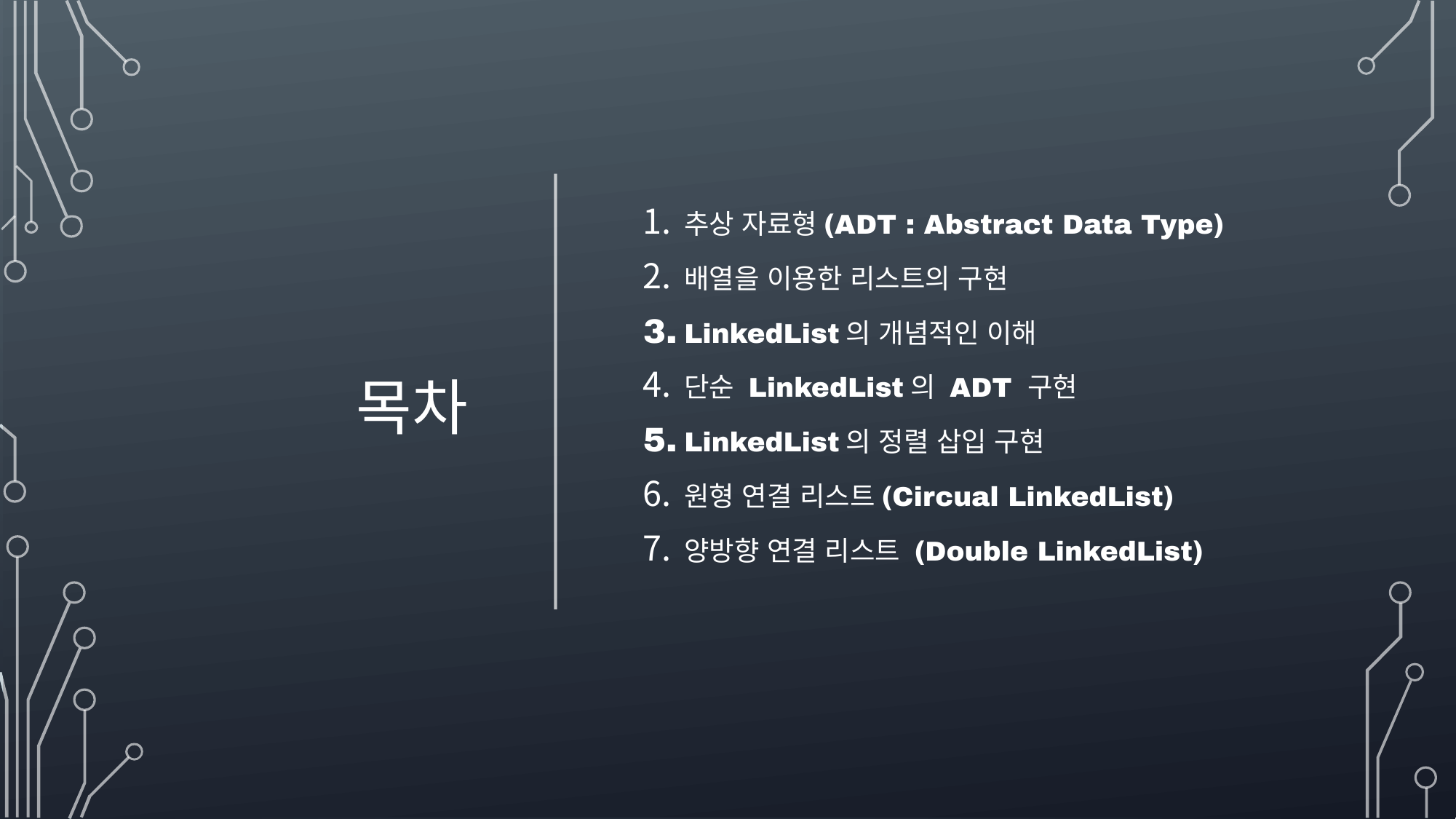

# 목차
추상 자료형(ADT : Abstract Data Type)
배열을 이용한 리스트의 구현
LinkedList의 개념적인 이해
단순 LinkedList의 ADT 구현
LinkedList의 정렬 삽입 구현
원형 연결 리스트(Circual LinkedList)
양방향 연결 리스트 (Double LinkedList)